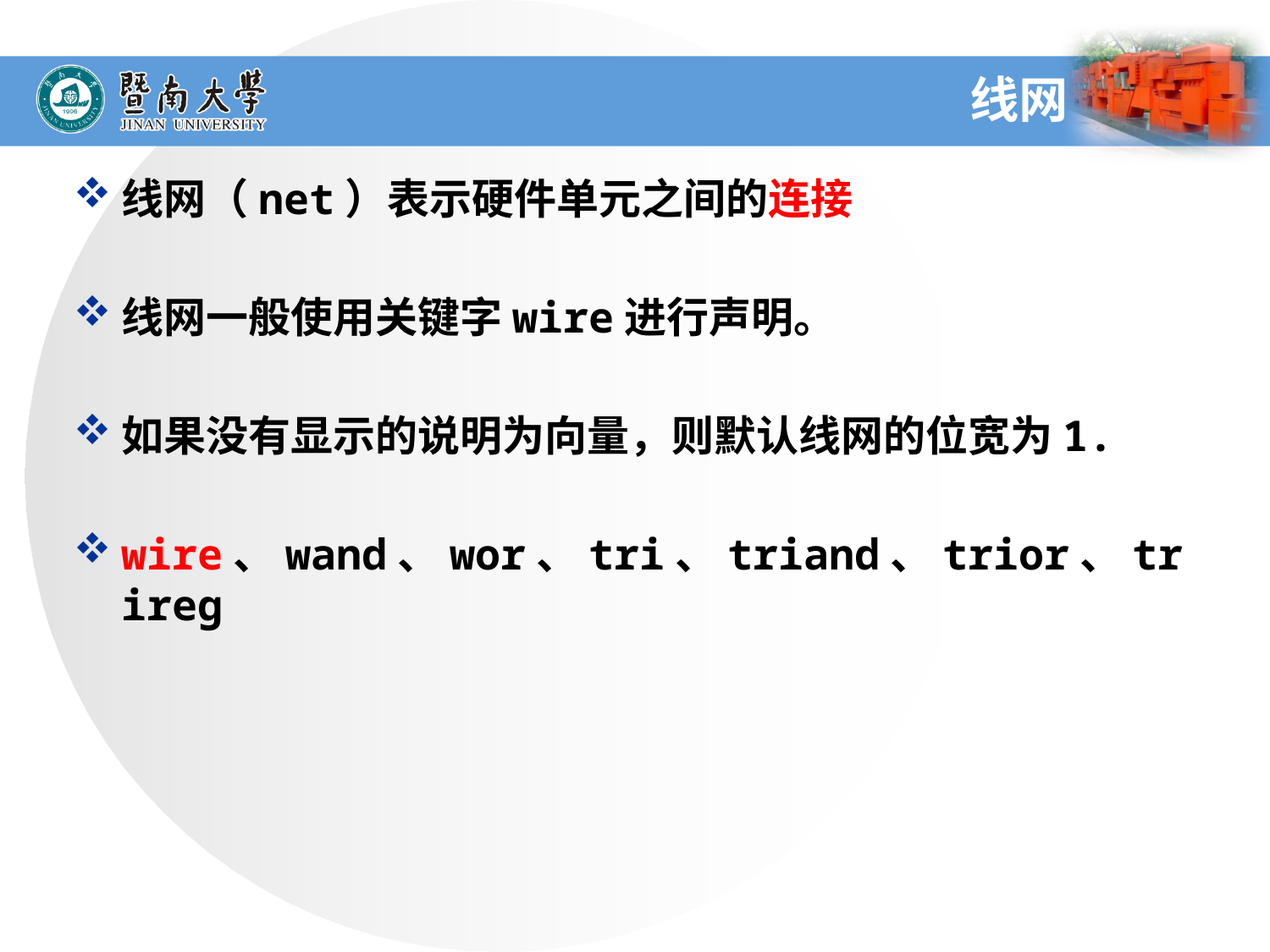

# 线网
线网（net）表示硬件单元之间的连接

线网一般使用关键字wire进行声明。

如果没有显示的说明为向量，则默认线网的位宽为1.

wire、wand、wor、tri、triand、trior、trireg